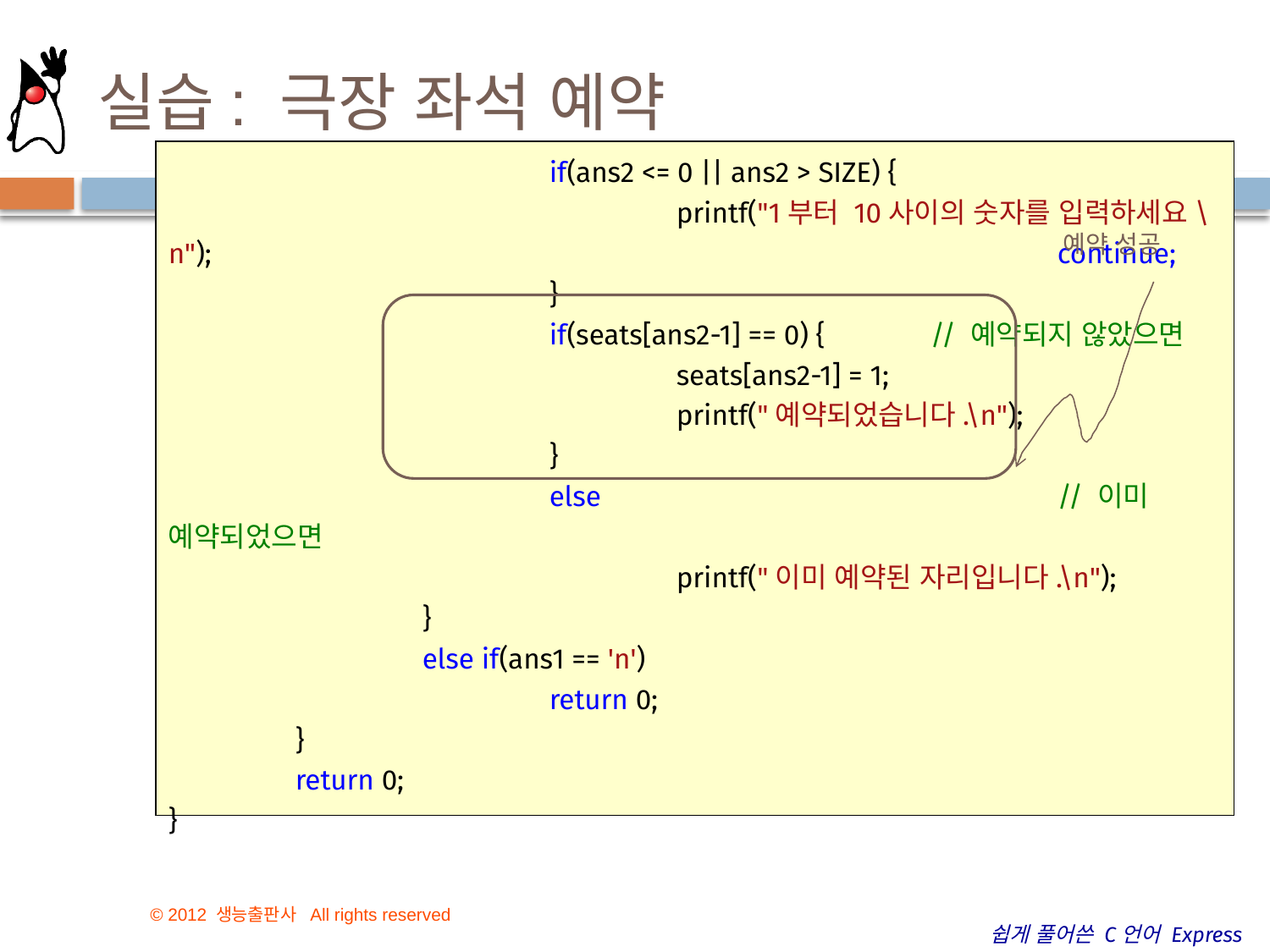

# 실습: 극장 좌석 예약
			if(ans2 <= 0 || ans2 > SIZE) {
				printf("1부터 10사이의 숫자를 입력하세요\n");							continue;
			}
			if(seats[ans2-1] == 0) {	// 예약되지 않았으면
				seats[ans2-1] = 1;
				printf("예약되었습니다.\n");
			}
			else				// 이미 예약되었으면
				printf("이미 예약된 자리입니다.\n");
		}
		else if(ans1 == 'n')
			return 0;
	}
	return 0;
}
예약 성공